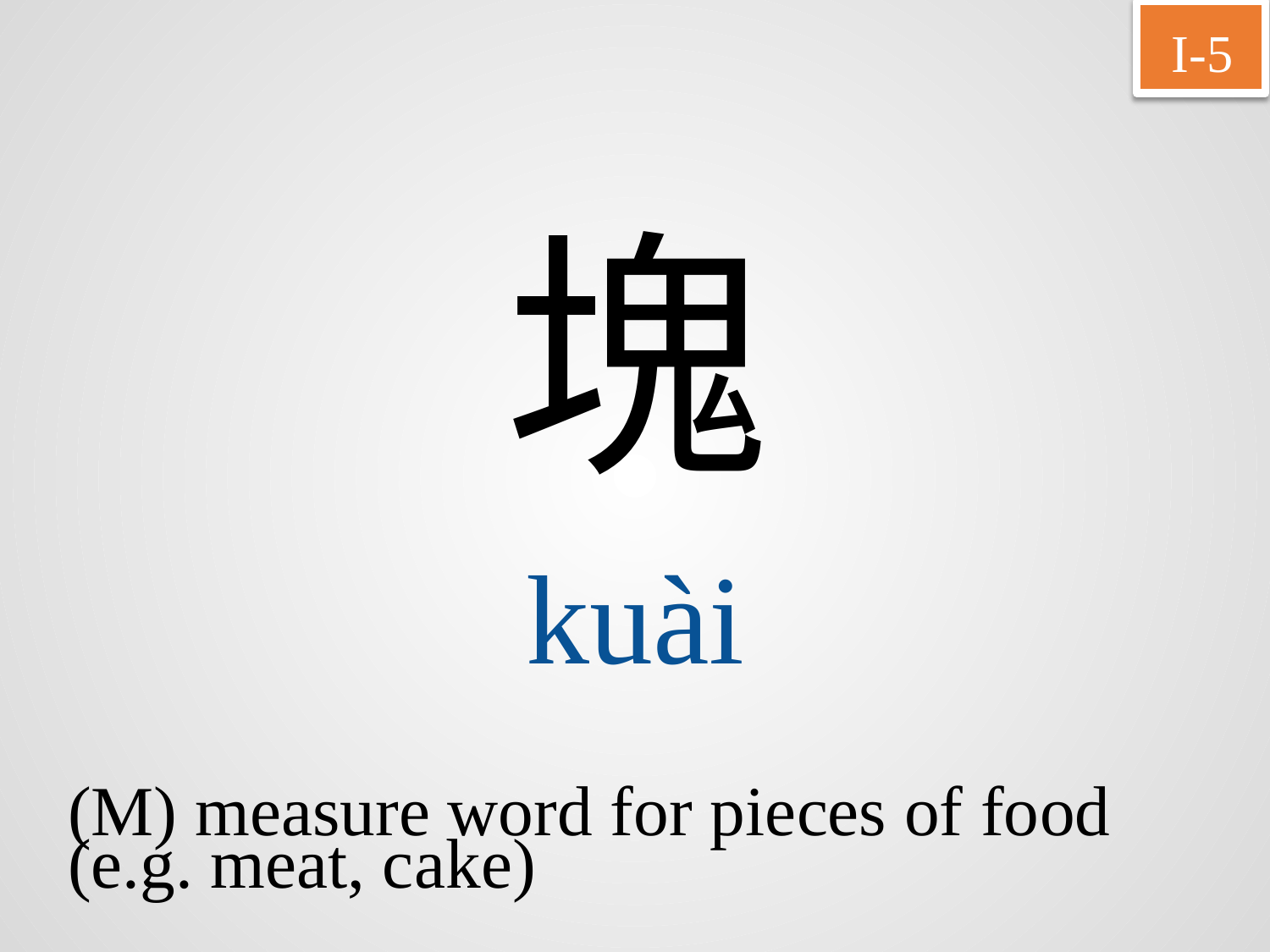

I-5

塊
kuài
(M) measure word for pieces of food
(e.g. meat, cake)